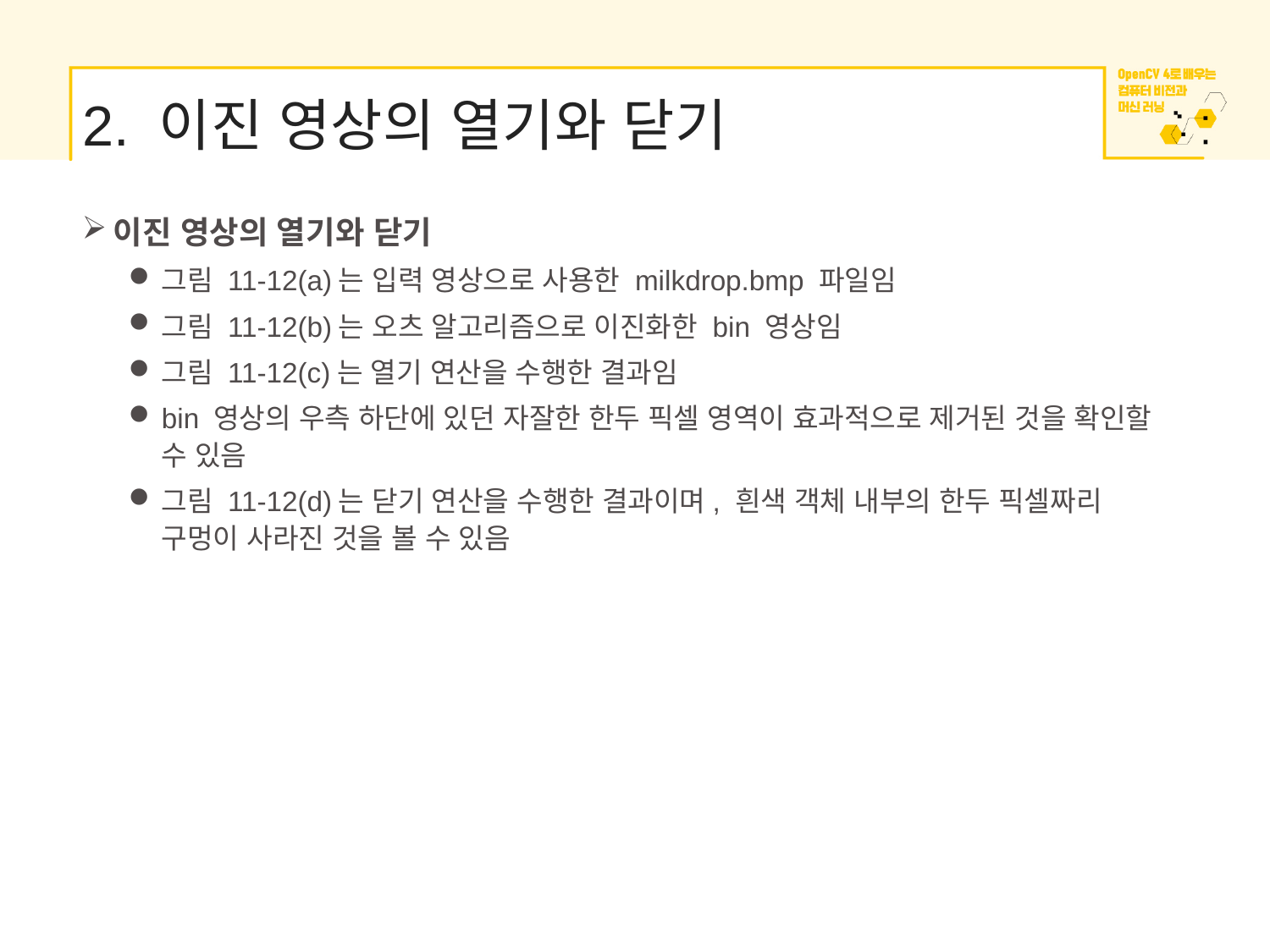

# 2. 이진 영상의 열기와 닫기
이진 영상의 열기와 닫기
그림 11-12(a)는 입력 영상으로 사용한 milkdrop.bmp 파일임
그림 11-12(b)는 오츠 알고리즘으로 이진화한 bin 영상임
그림 11-12(c)는 열기 연산을 수행한 결과임
bin 영상의 우측 하단에 있던 자잘한 한두 픽셀 영역이 효과적으로 제거된 것을 확인할 수 있음
그림 11-12(d)는 닫기 연산을 수행한 결과이며, 흰색 객체 내부의 한두 픽셀짜리 구멍이 사라진 것을 볼 수 있음